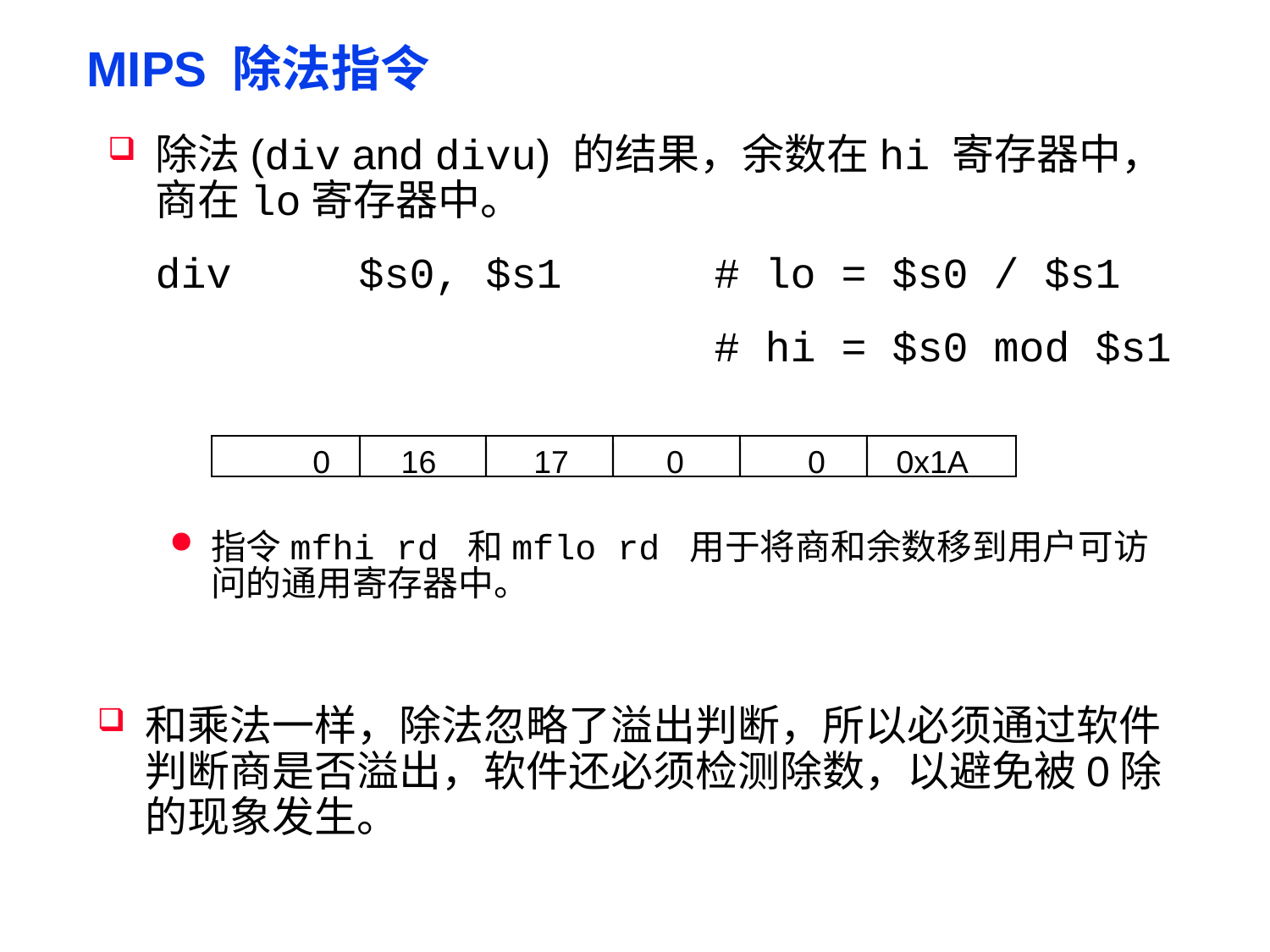

# MIPS 除法指令

除法(div and divu) 的结果，余数在hi 寄存器中，商在lo寄存器中。
	div	   $s0, $s1	  # lo = $s0 / $s1
					  # hi = $s0 mod $s1

指令mfhi rd 和mflo rd 用于将商和余数移到用户可访问的通用寄存器中。

     0        16           17           0              0        0x1A

和乘法一样，除法忽略了溢出判断，所以必须通过软件判断商是否溢出，软件还必须检测除数，以避免被0除的现象发生。